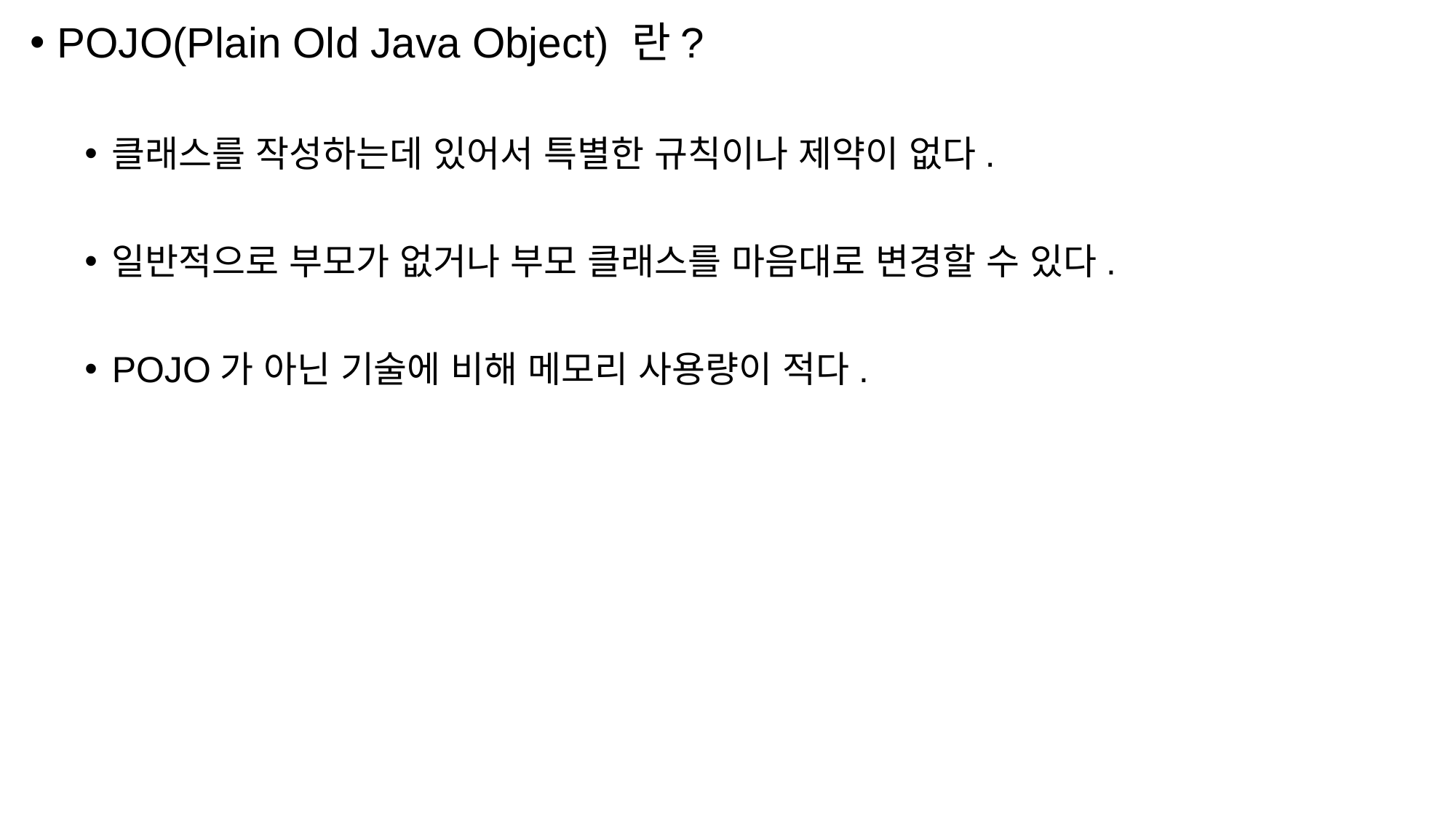

POJO(Plain Old Java Object) 란?

클래스를 작성하는데 있어서 특별한 규칙이나 제약이 없다.

일반적으로 부모가 없거나 부모 클래스를 마음대로 변경할 수 있다.

POJO가 아닌 기술에 비해 메모리 사용량이 적다.